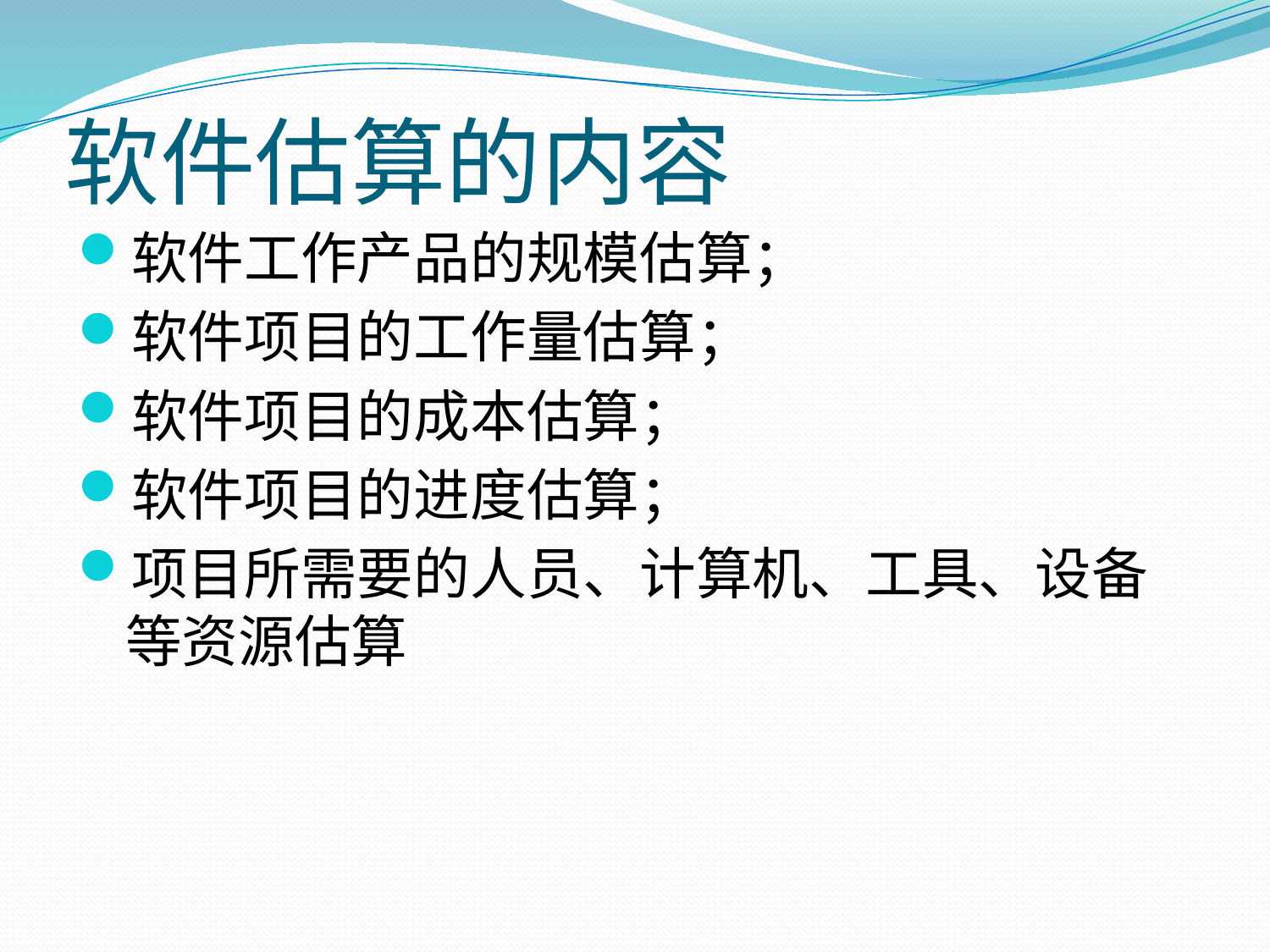

软件估算的内容
软件工作产品的规模估算；
软件项目的工作量估算；
软件项目的成本估算；
软件项目的进度估算；
项目所需要的人员、计算机、工具、设备等资源估算